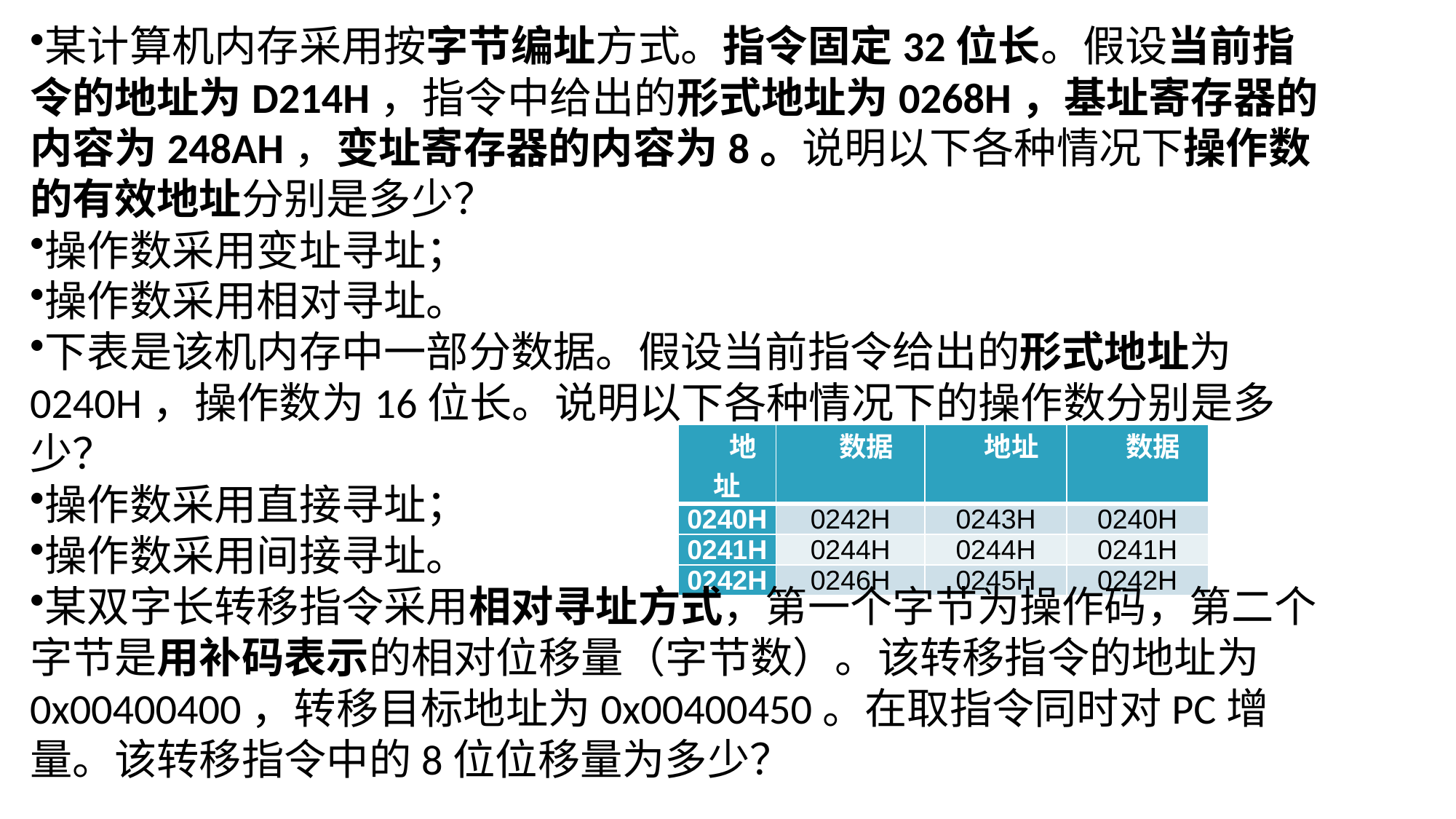

某计算机内存采用按字节编址方式。指令固定32位长。假设当前指令的地址为D214H，指令中给出的形式地址为0268H，基址寄存器的内容为248AH，变址寄存器的内容为8。说明以下各种情况下操作数的有效地址分别是多少？
操作数采用变址寻址；
操作数采用相对寻址。
下表是该机内存中一部分数据。假设当前指令给出的形式地址为0240H，操作数为16位长。说明以下各种情况下的操作数分别是多少？
操作数采用直接寻址；
操作数采用间接寻址。
某双字长转移指令采用相对寻址方式，第一个字节为操作码，第二个字节是用补码表示的相对位移量（字节数）。该转移指令的地址为0x00400400，转移目标地址为0x00400450。在取指令同时对PC增量。该转移指令中的8位位移量为多少？
| 地址 | 数据 | 地址 | 数据 |
| --- | --- | --- | --- |
| 0240H | 0242H | 0243H | 0240H |
| 0241H | 0244H | 0244H | 0241H |
| 0242H | 0246H | 0245H | 0242H |